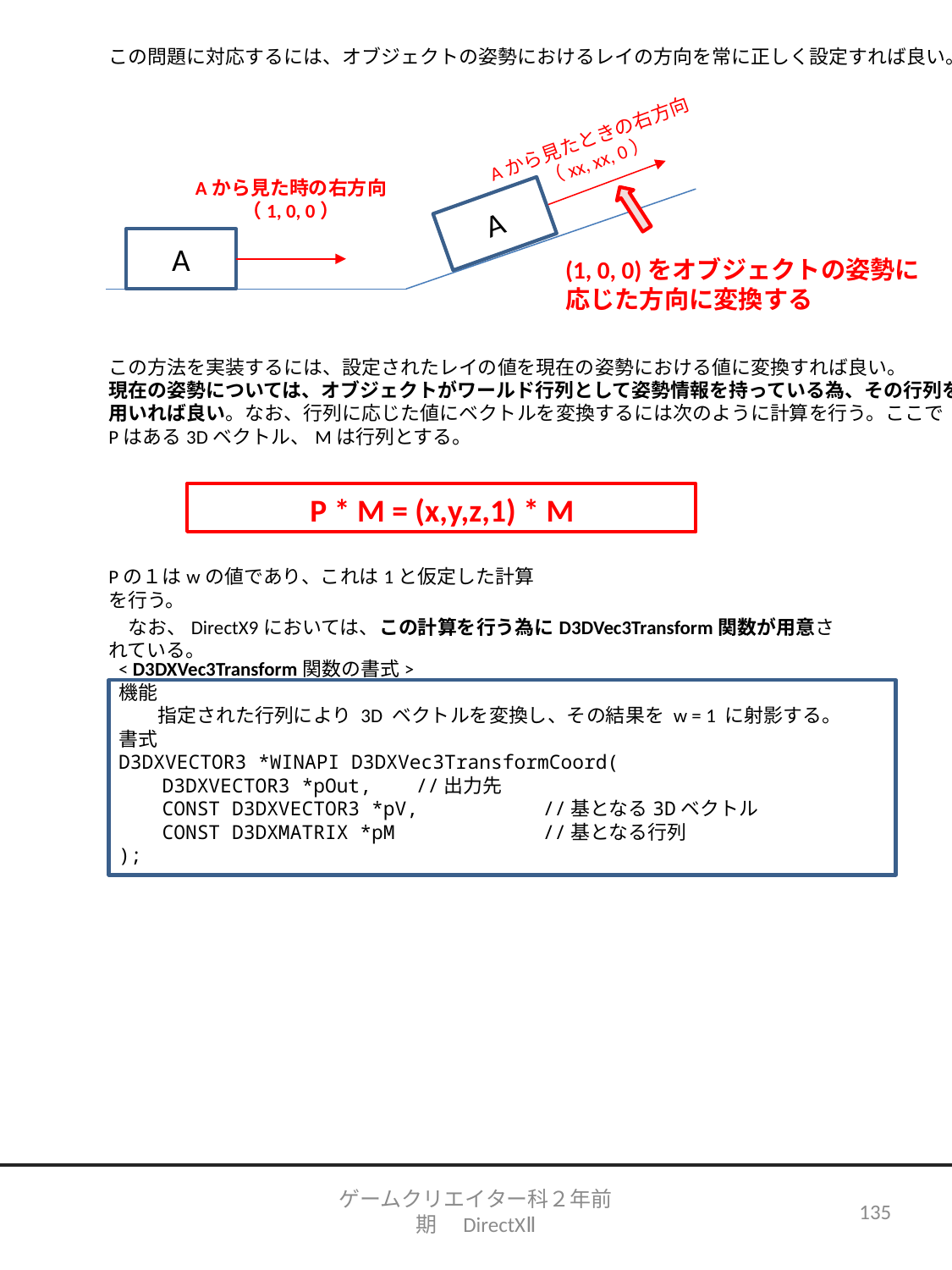

この問題に対応するには、オブジェクトの姿勢におけるレイの方向を常に正しく設定すれば良い。
Aから見たときの右方向
（xx, xx, 0）
Aから見た時の右方向
（1, 0, 0）

A
A
(1, 0, 0)をオブジェクトの姿勢に
応じた方向に変換する
この方法を実装するには、設定されたレイの値を現在の姿勢における値に変換すれば良い。
現在の姿勢については、オブジェクトがワールド行列として姿勢情報を持っている為、その行列を
用いれば良い。なお、行列に応じた値にベクトルを変換するには次のように計算を行う。ここで
Pはある3Dベクトル、Mは行列とする。

P * M = (x,y,z,1) * M
Pの１はwの値であり、これは1と仮定した計算を行う。
　なお、DirectX9においては、この計算を行う為にD3DVec3Transform関数が用意されている。
< D3DXVec3Transform関数の書式>
機能
　　指定された行列により 3D ベクトルを変換し、その結果を w = 1 に射影する。
書式
D3DXVECTOR3 *WINAPI D3DXVec3TransformCoord(
　　D3DXVECTOR3 *pOut,	　　//出力先
　　CONST D3DXVECTOR3 *pV,	　　//基となる3Dベクトル
　　CONST D3DXMATRIX *pM	　　//基となる行列
);

ゲームクリエイター科２年前期　DirectXⅡ
135